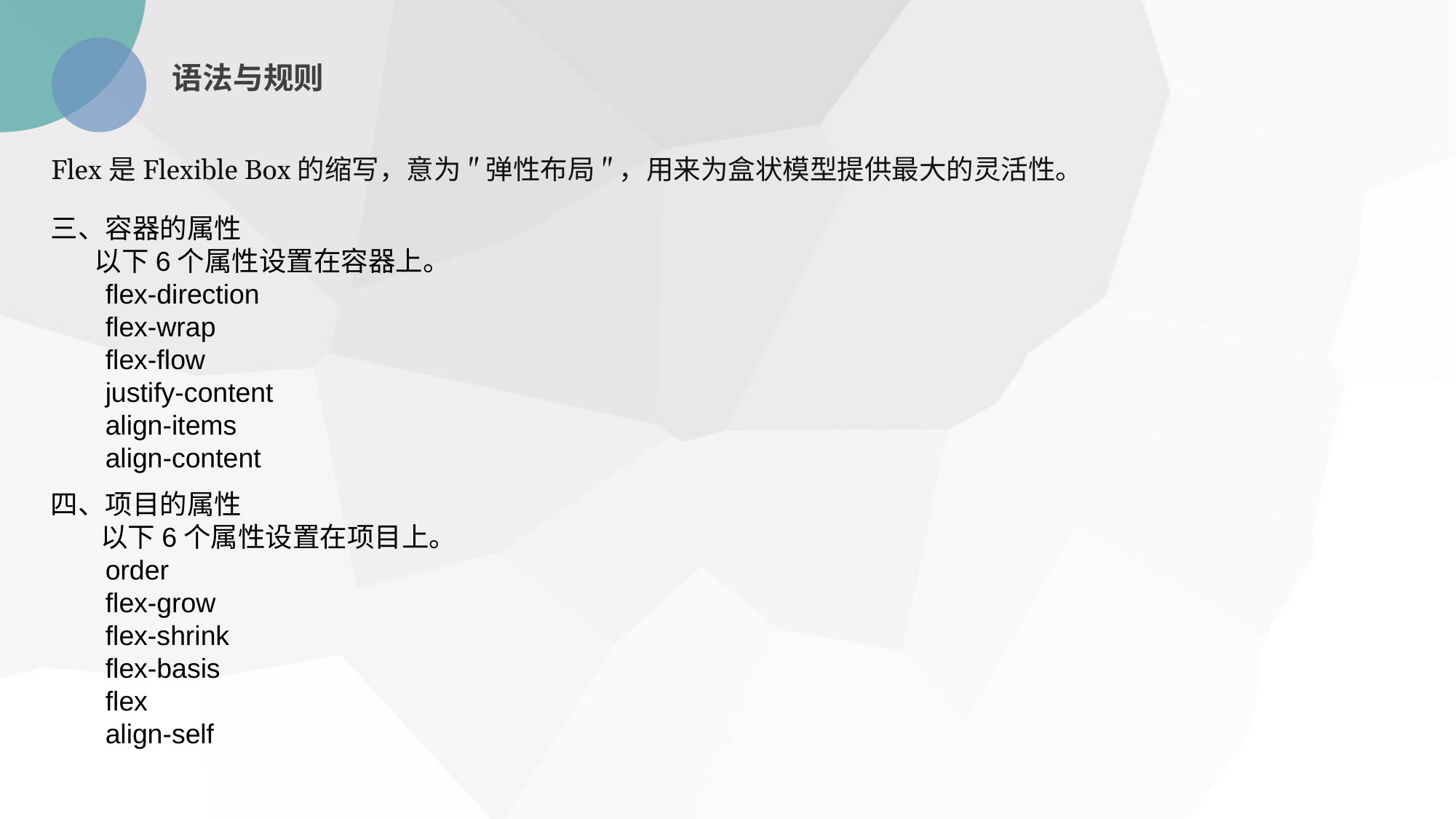

语法与规则
Flex是Flexible Box的缩写，意为"弹性布局"，用来为盒状模型提供最大的灵活性。
三、容器的属性
      以下6个属性设置在容器上。
flex-direction
flex-wrap
flex-flow
justify-content
align-items
align-content
四、项目的属性
       以下6个属性设置在项目上。
order
flex-grow
flex-shrink
flex-basis
flex
align-self